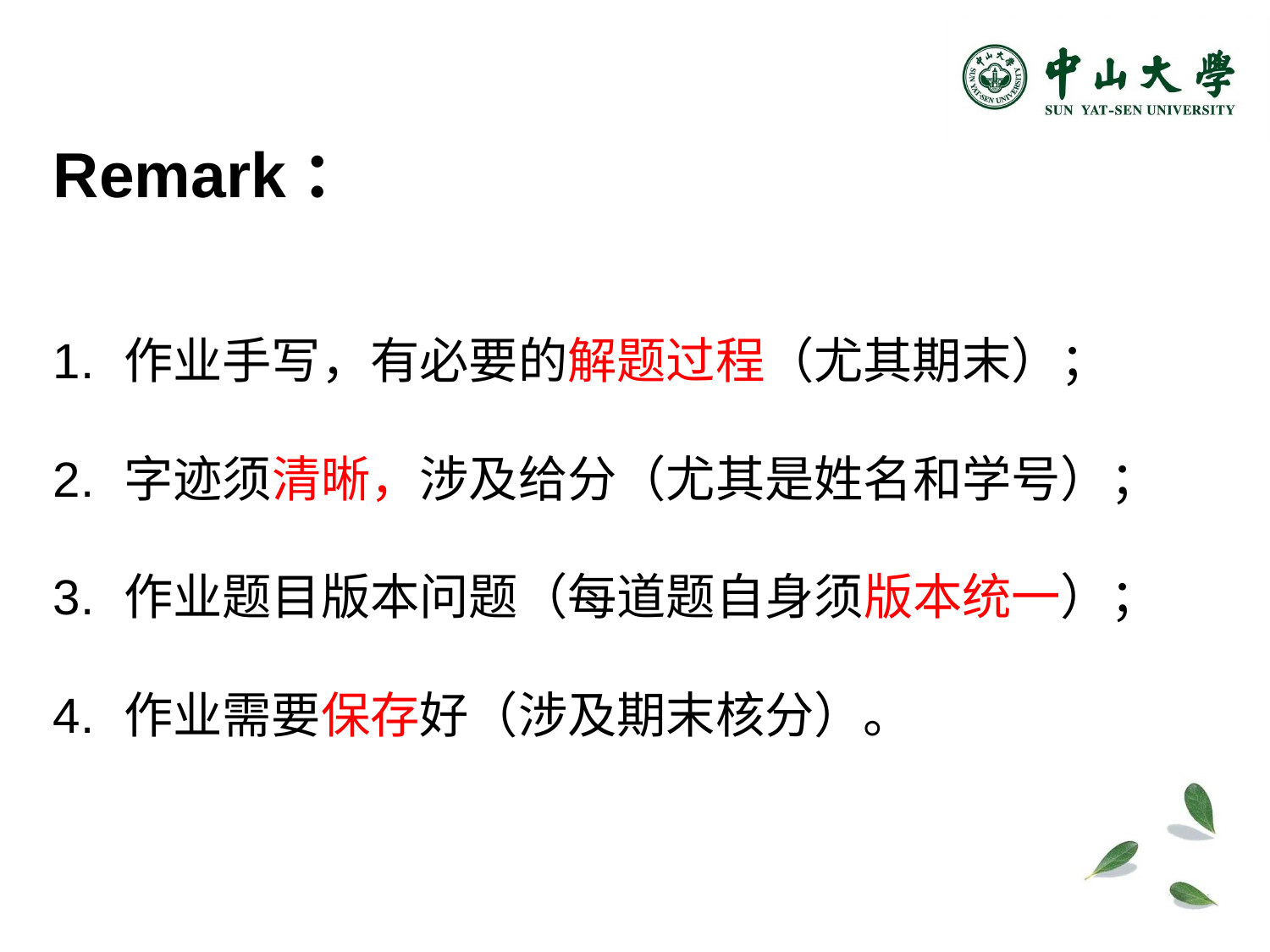

Remark：

 作业手写，有必要的解题过程（尤其期末）；
 字迹须清晰，涉及给分（尤其是姓名和学号）；
 作业题目版本问题（每道题自身须版本统一）；
 作业需要保存好（涉及期末核分）。